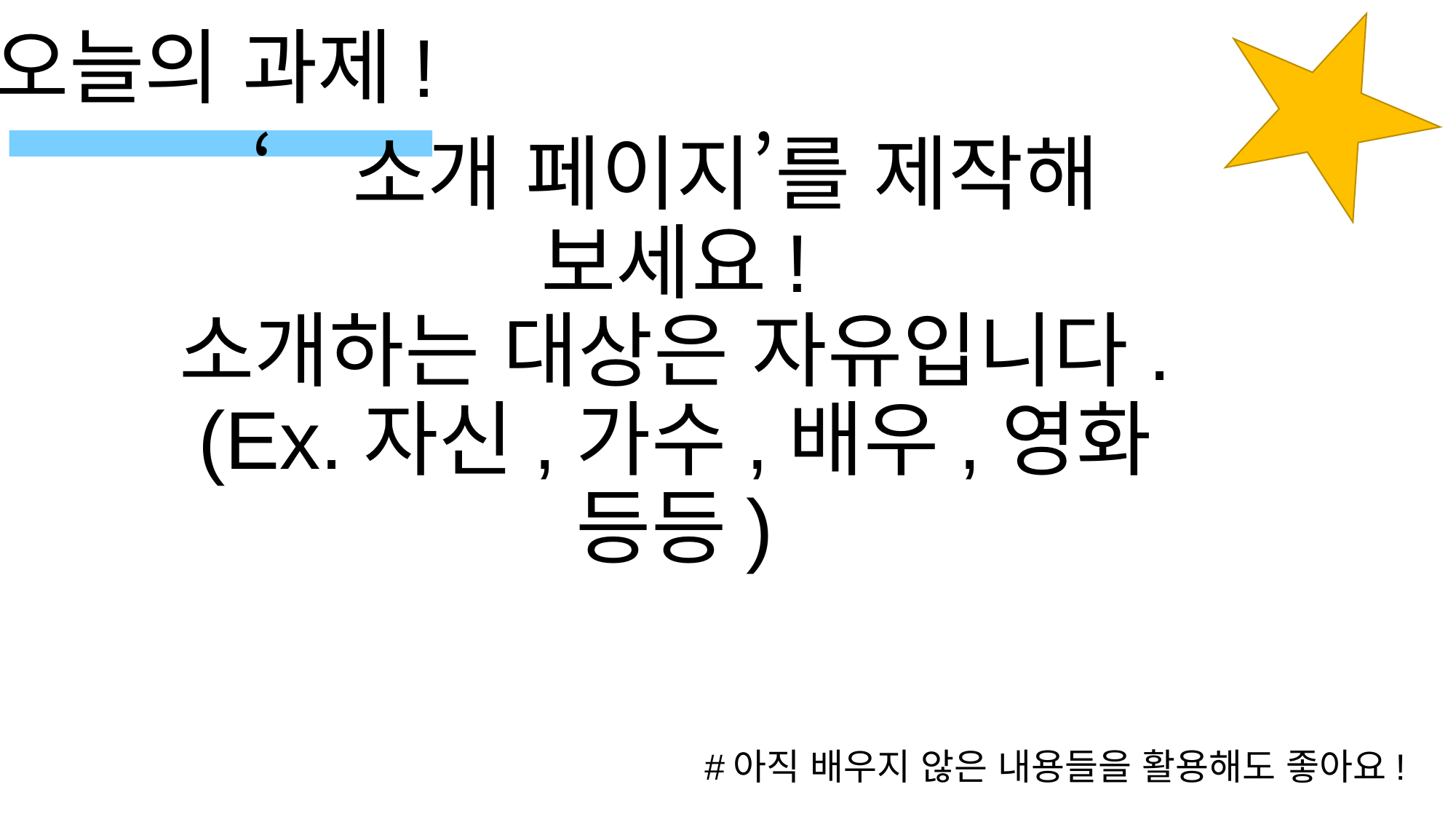

오늘의 과제!

‘소개 페이지’를 제작해 보세요!
소개하는 대상은 자유입니다.
(Ex.자신,가수,배우,영화 등등)
#아직 배우지 않은 내용들을 활용해도 좋아요!